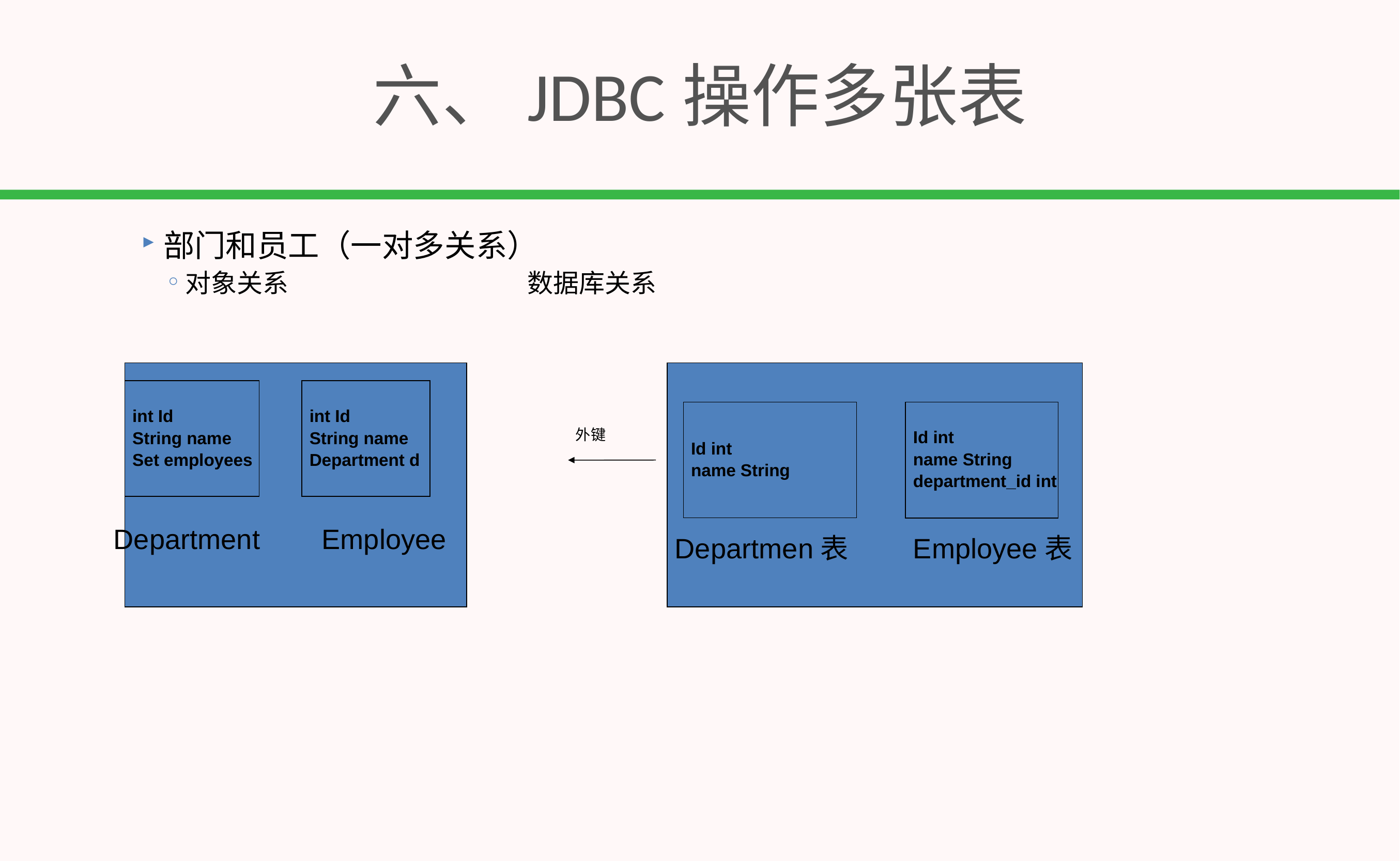

# 六、JDBC操作多张表
部门和员工（一对多关系）
对象关系                                 数据库关系

int Id
String name
Set employees
int Id
String name
Department d
Id int
name String
department_id int
Id int
name String
外键

Department
Employee
Departmen表
Employee表